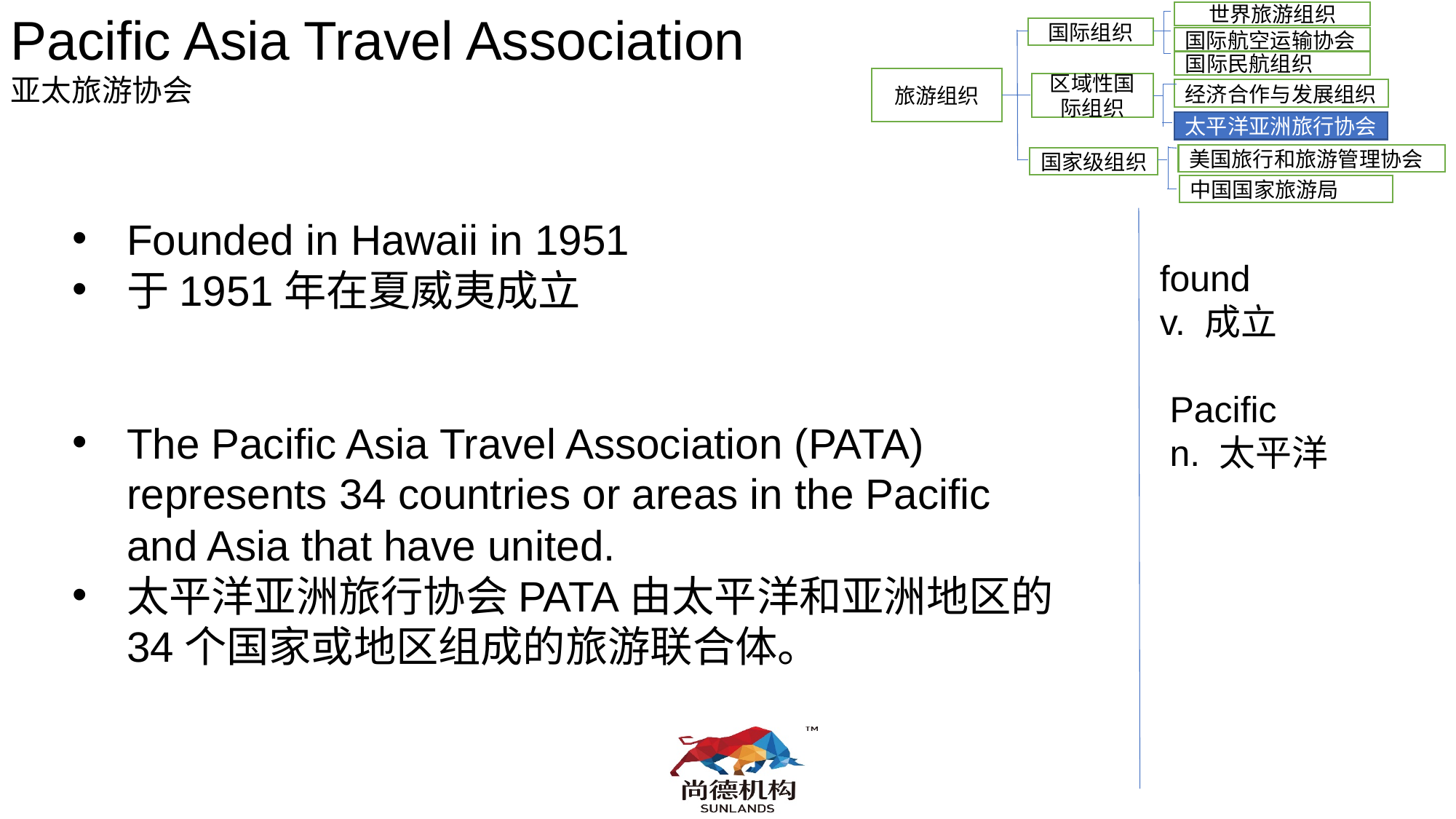

Pacific Asia Travel Association
亚太旅游协会
世界旅游组织
国际组织
国际航空运输协会
国际民航组织
旅游组织
区域性国际组织
经济合作与发展组织
太平洋亚洲旅行协会
美国旅行和旅游管理协会
国家级组织
中国国家旅游局
Founded in Hawaii in 1951
于1951年在夏威夷成立

The Pacific Asia Travel Association (PATA) represents 34 countries or areas in the Pacific and Asia that have united.
太平洋亚洲旅行协会PATA由太平洋和亚洲地区的34个国家或地区组成的旅游联合体。
 found
 v. 成立

  Pacific
  n. 太平洋